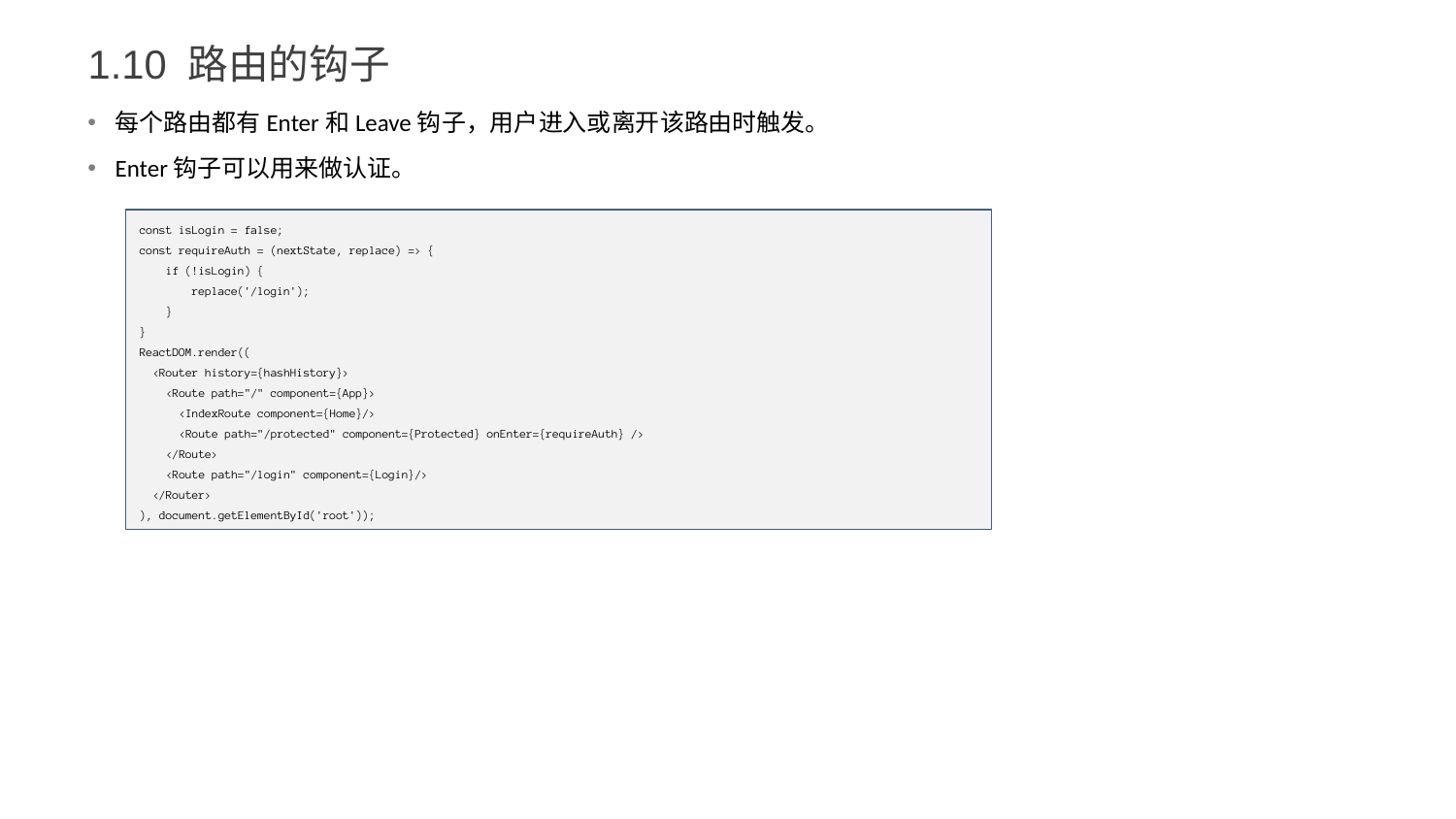

1.10 路由的钩子
每个路由都有Enter和Leave钩子，用户进入或离开该路由时触发。
Enter钩子可以用来做认证。

const isLogin = false;
const requireAuth = (nextState, replace) => {
    if (!isLogin) {
        replace('/login');
    }
}
ReactDOM.render((
  <Router history={hashHistory}>
    <Route path="/" component={App}>
      <IndexRoute component={Home}/>
      <Route path="/protected" component={Protected} onEnter={requireAuth} />
    </Route>
    <Route path="/login" component={Login}/>
  </Router>
), document.getElementById('root'));